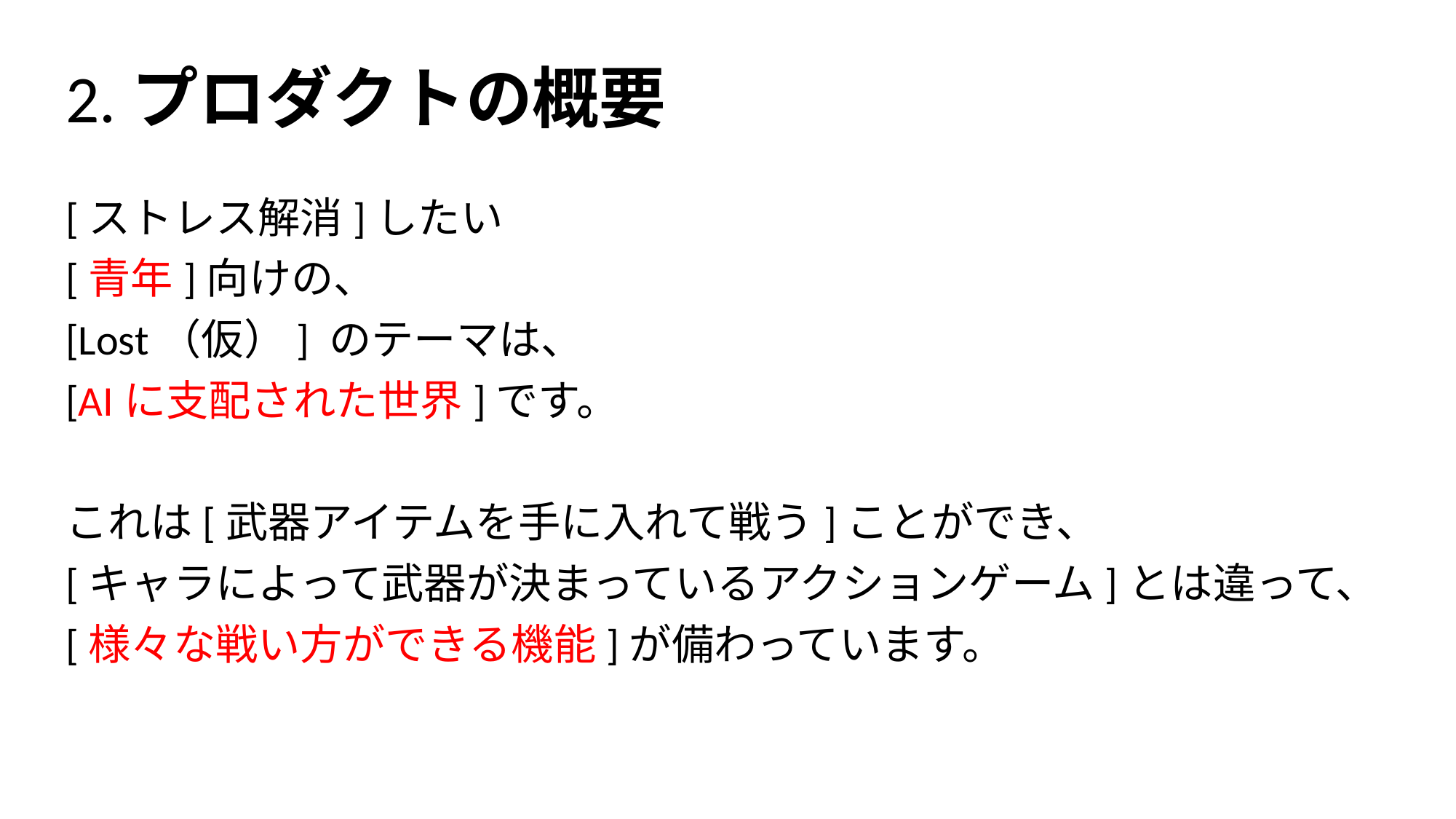

# 2.プロダクトの概要
[ストレス解消]したい
[青年]向けの、
[Lost（仮）] のテーマは、
[AIに支配された世界]です。

これは[武器アイテムを手に入れて戦う]ことができ、
[キャラによって武器が決まっているアクションゲーム]とは違って、
[様々な戦い方ができる機能]が備わっています。